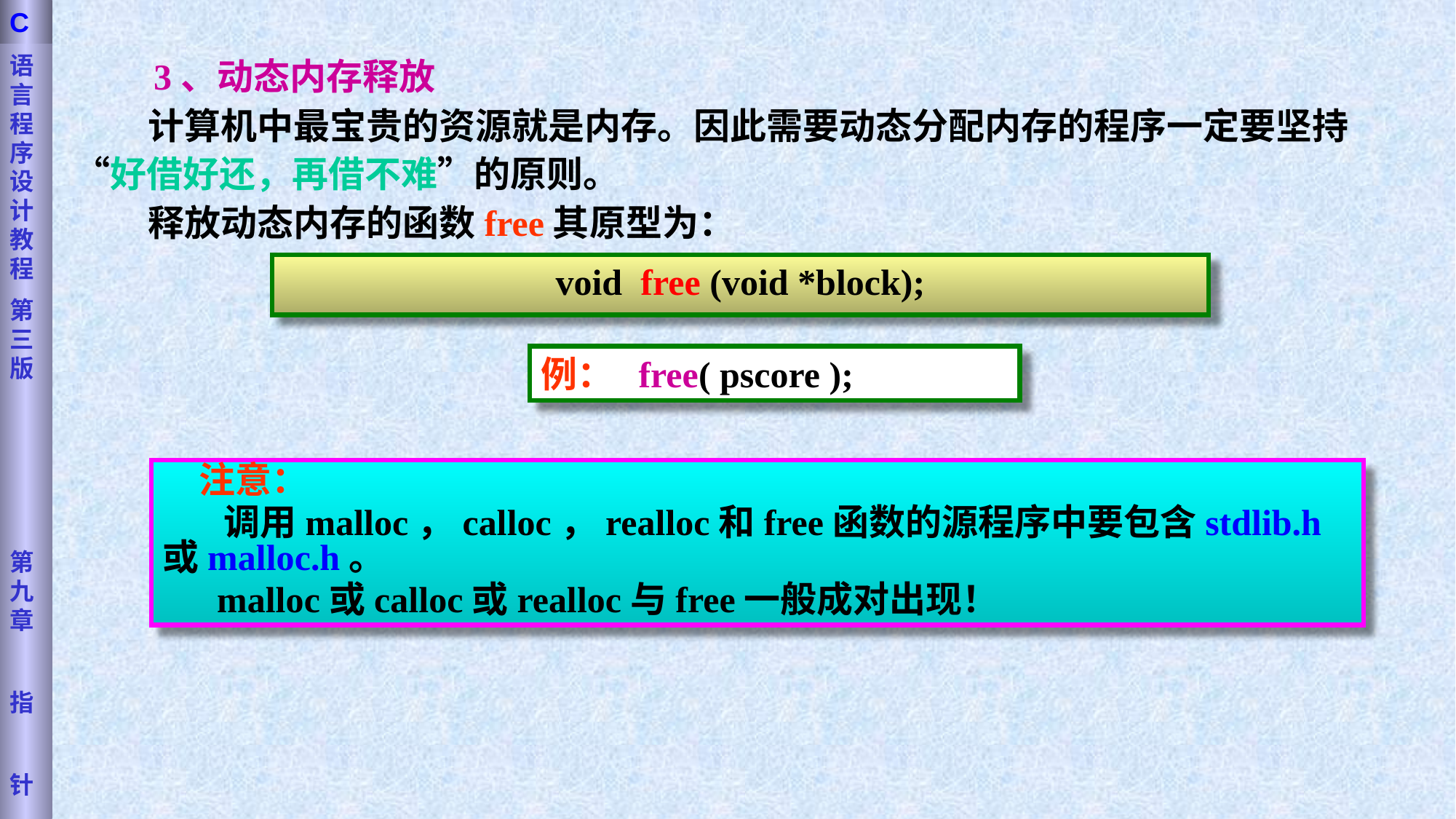

语言程序设计教程
第三版

第九章

指

针
C
3、动态内存释放
        计算机中最宝贵的资源就是内存。因此需要动态分配内存的程序一定要坚持“好借好还，再借不难”的原则。
        释放动态内存的函数free其原型为：
void  free (void *block);

例：  free( pscore );
注意：
  调用malloc，calloc，realloc和free函数的源程序中要包含stdlib.h或malloc.h。
  malloc或calloc或realloc与free一般成对出现！